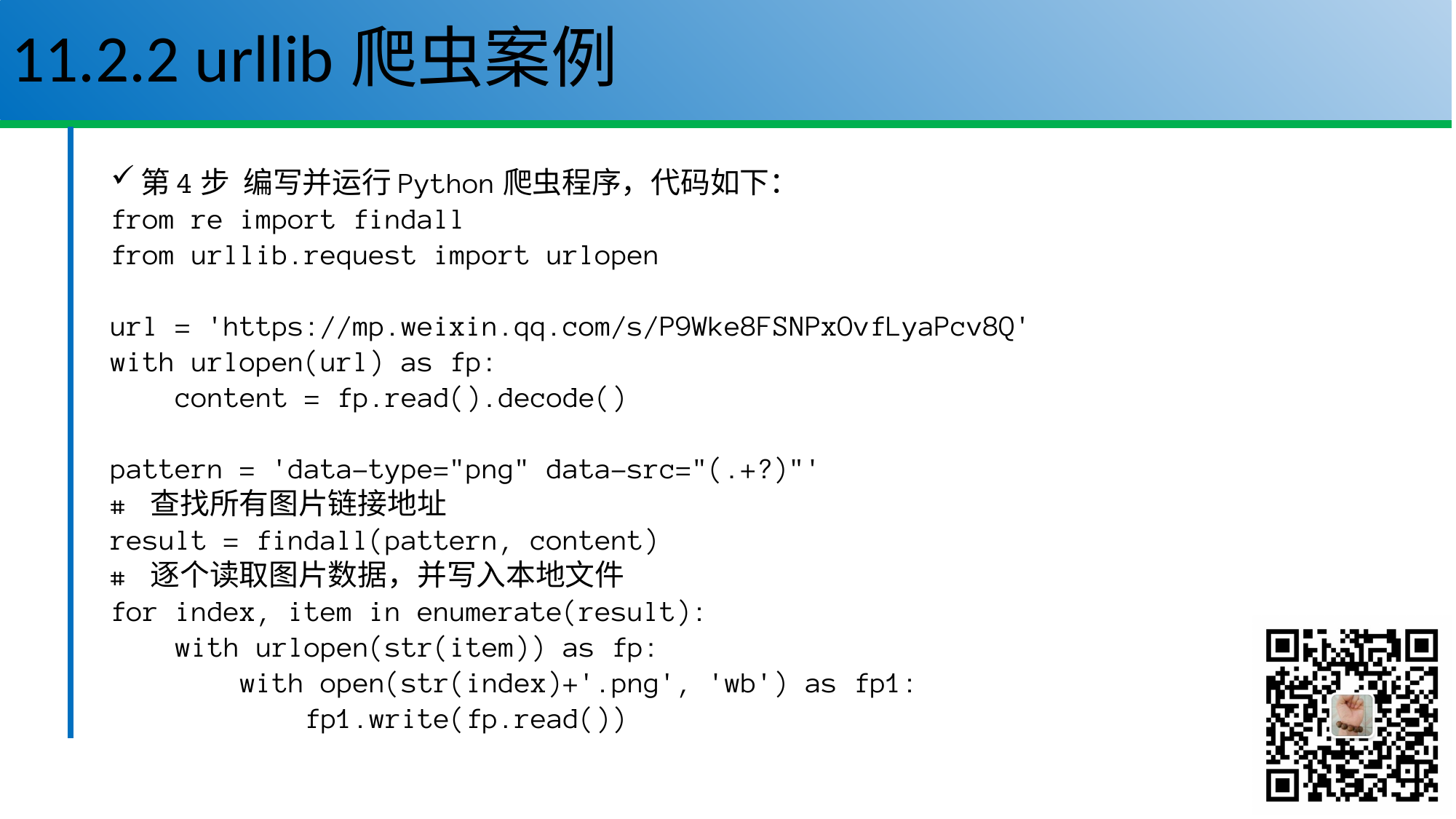

# 11.2.2 urllib爬虫案例
第4步  编写并运行Python爬虫程序，代码如下：
from re import findall
from urllib.request import urlopen

url = 'https://mp.weixin.qq.com/s/P9Wke8FSNPxOvfLyaPcv8Q'
with urlopen(url) as fp:
    content = fp.read().decode()

pattern = 'data-type="png" data-src="(.+?)"'
# 查找所有图片链接地址
result = findall(pattern, content)
# 逐个读取图片数据，并写入本地文件
for index, item in enumerate(result):
    with urlopen(str(item)) as fp:
        with open(str(index)+'.png', 'wb') as fp1:
            fp1.write(fp.read())
25